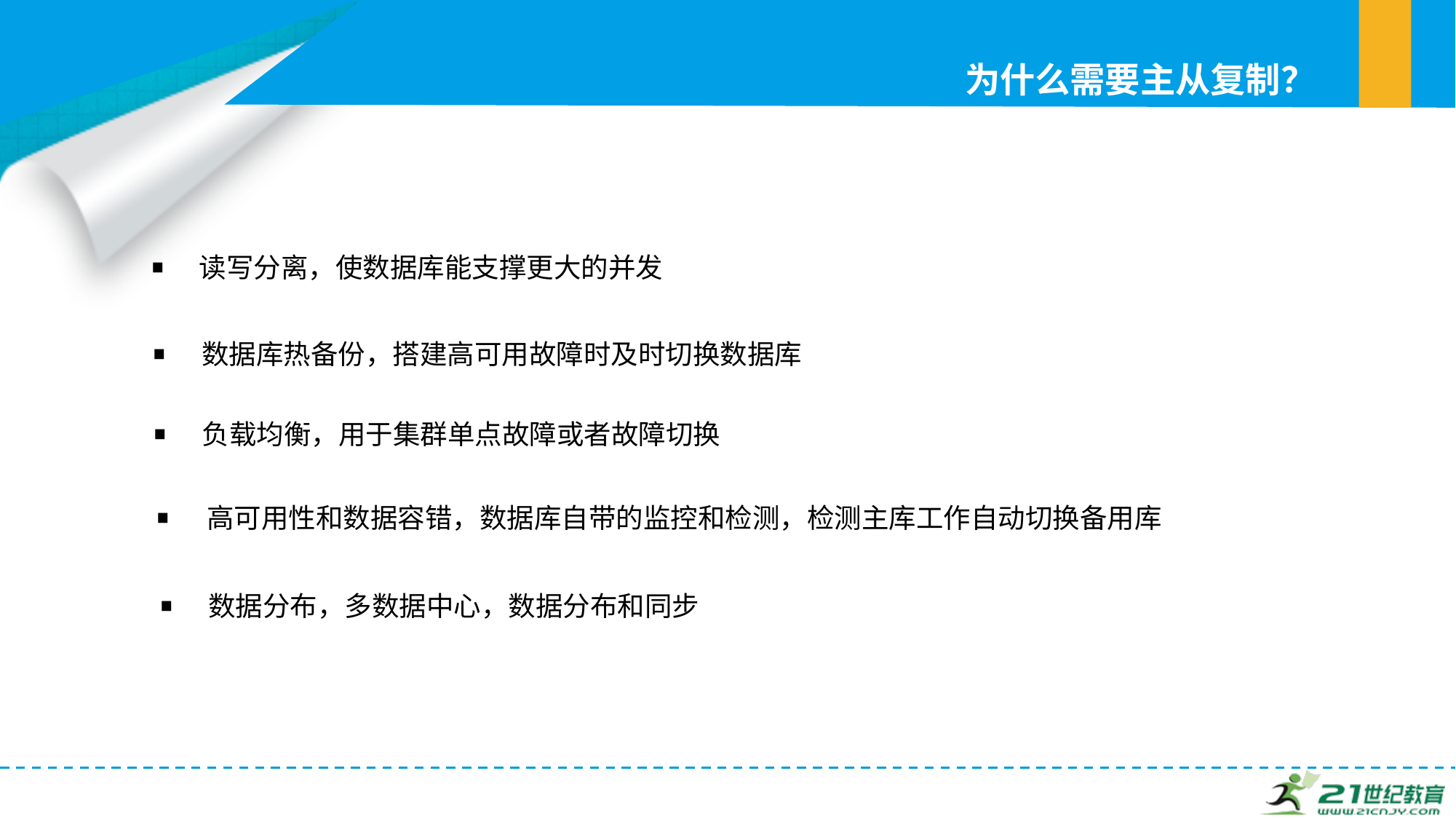

为什么需要主从复制？
·
读写分离，使数据库能支撑更大的并发
·
数据库热备份，搭建高可用故障时及时切换数据库
·
负载均衡，用于集群单点故障或者故障切换
·
高可用性和数据容错，数据库自带的监控和检测，检测主库工作自动切换备用库
·
数据分布，多数据中心，数据分布和同步